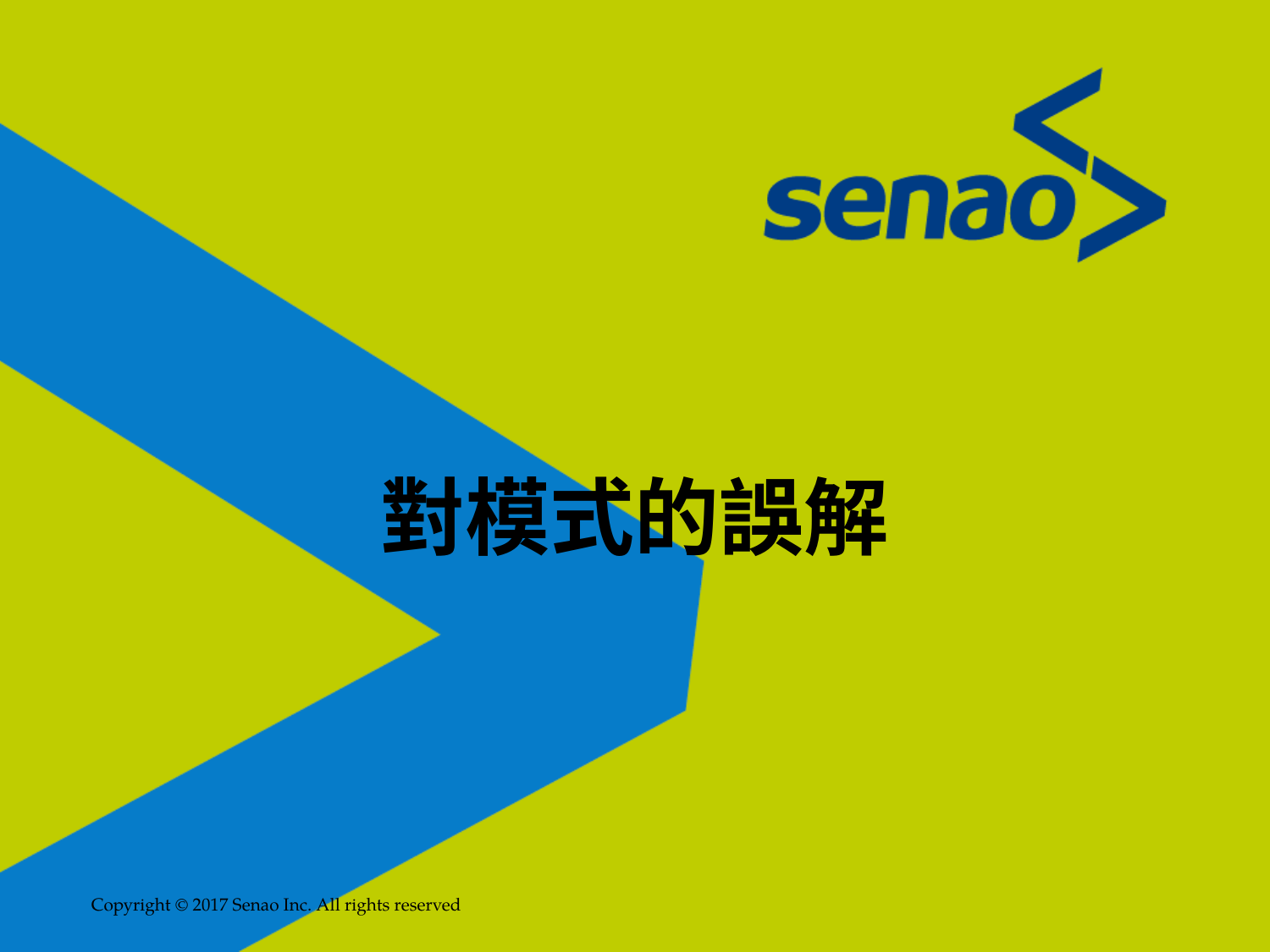

# 對模式的誤解
Copyright © 2017 Senao Inc. All rights reserved